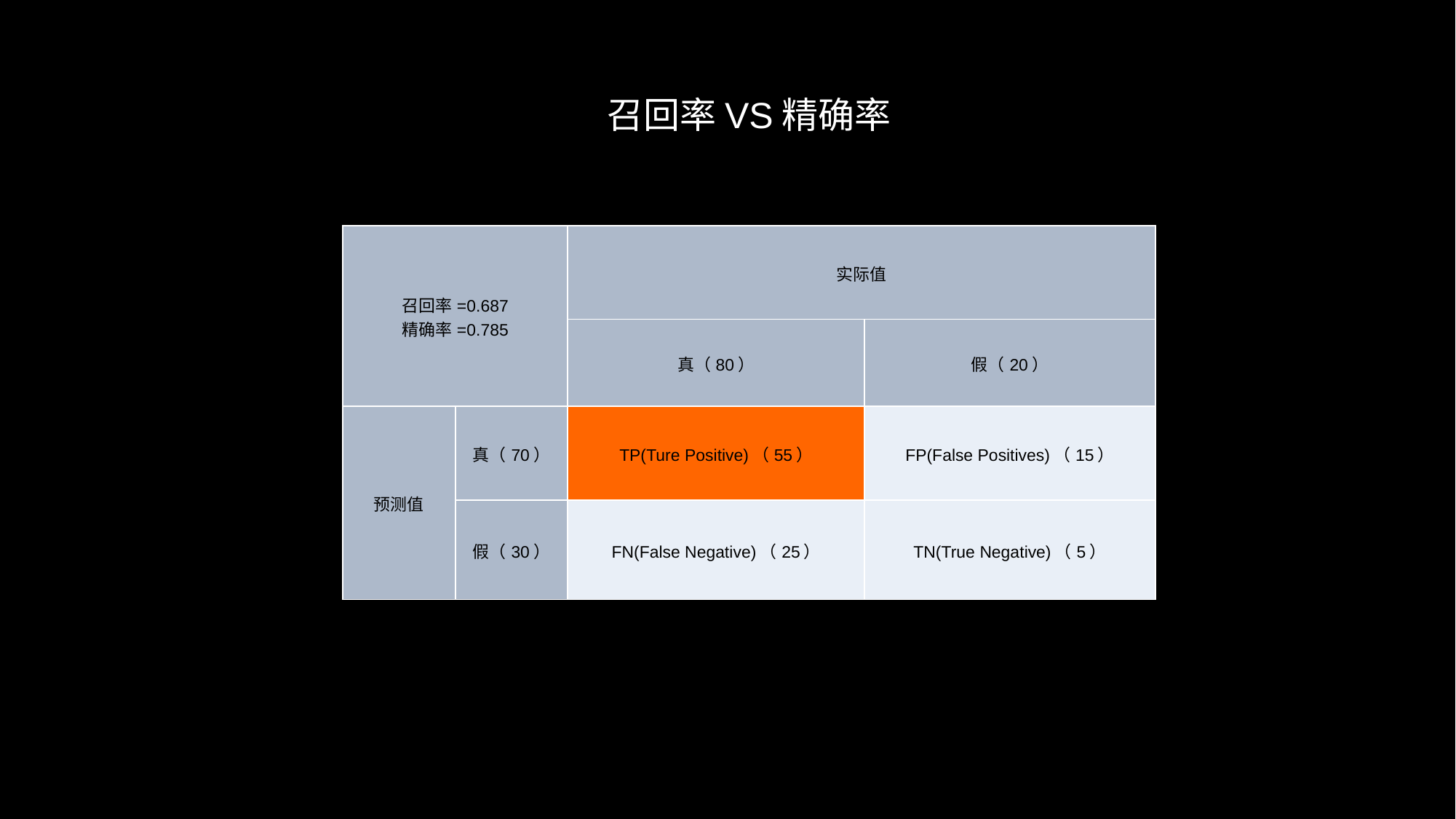

召回率VS精确率
| 召回率=0.687 精确率=0.785 |  | 实际值 |  |
| --- | --- | --- | --- |
|  |  | 真（80） | 假（20） |
| 预测值 | 真（70） | TP(Ture Positive)（55） | FP(False Positives)（15） |
|  | 假（30） | FN(False Negative)（25） | TN(True Negative)（5） |